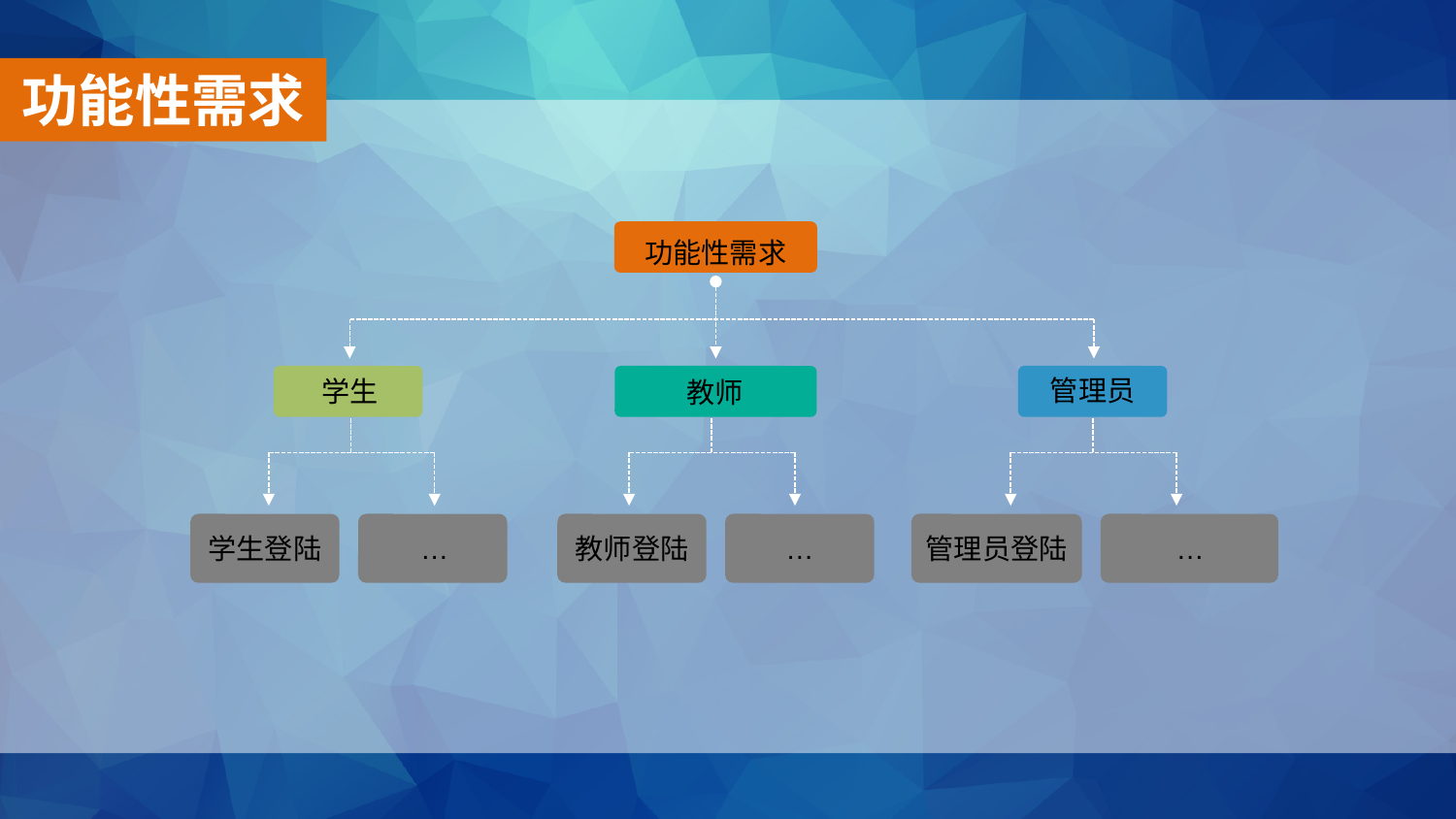

功能性需求

功能性需求

管理员
学生
教师

学生登陆
…

教师登陆
…

管理员登陆
…